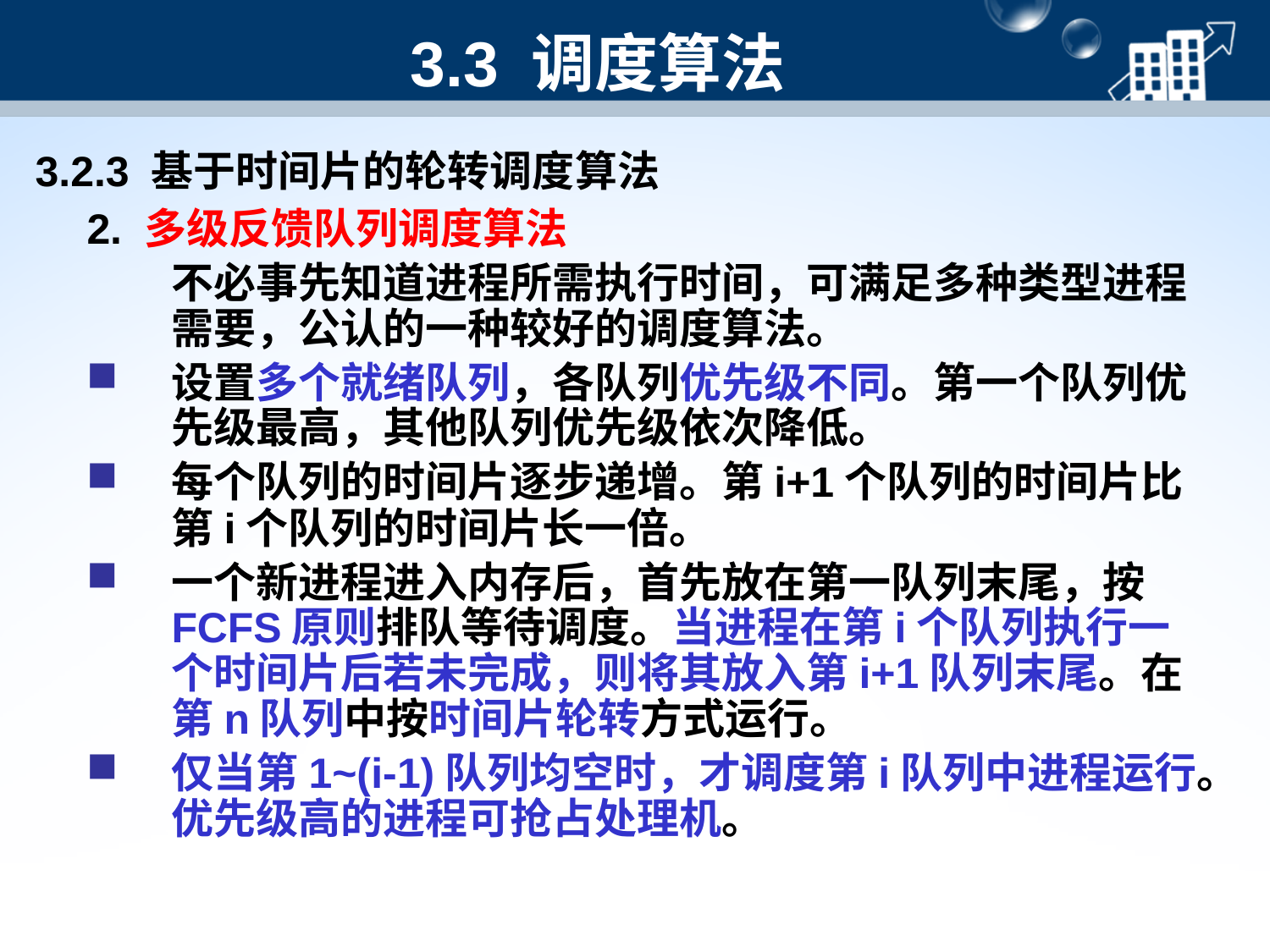

# 3.3 调度算法
3.2.3 基于时间片的轮转调度算法
2. 多级反馈队列调度算法
	不必事先知道进程所需执行时间，可满足多种类型进程需要，公认的一种较好的调度算法。
设置多个就绪队列，各队列优先级不同。第一个队列优先级最高，其他队列优先级依次降低。
每个队列的时间片逐步递增。第i+1个队列的时间片比第i个队列的时间片长一倍。
一个新进程进入内存后，首先放在第一队列末尾，按FCFS原则排队等待调度。当进程在第i个队列执行一个时间片后若未完成，则将其放入第i+1队列末尾。在第n队列中按时间片轮转方式运行。
仅当第1~(i-1)队列均空时，才调度第i队列中进程运行。优先级高的进程可抢占处理机。